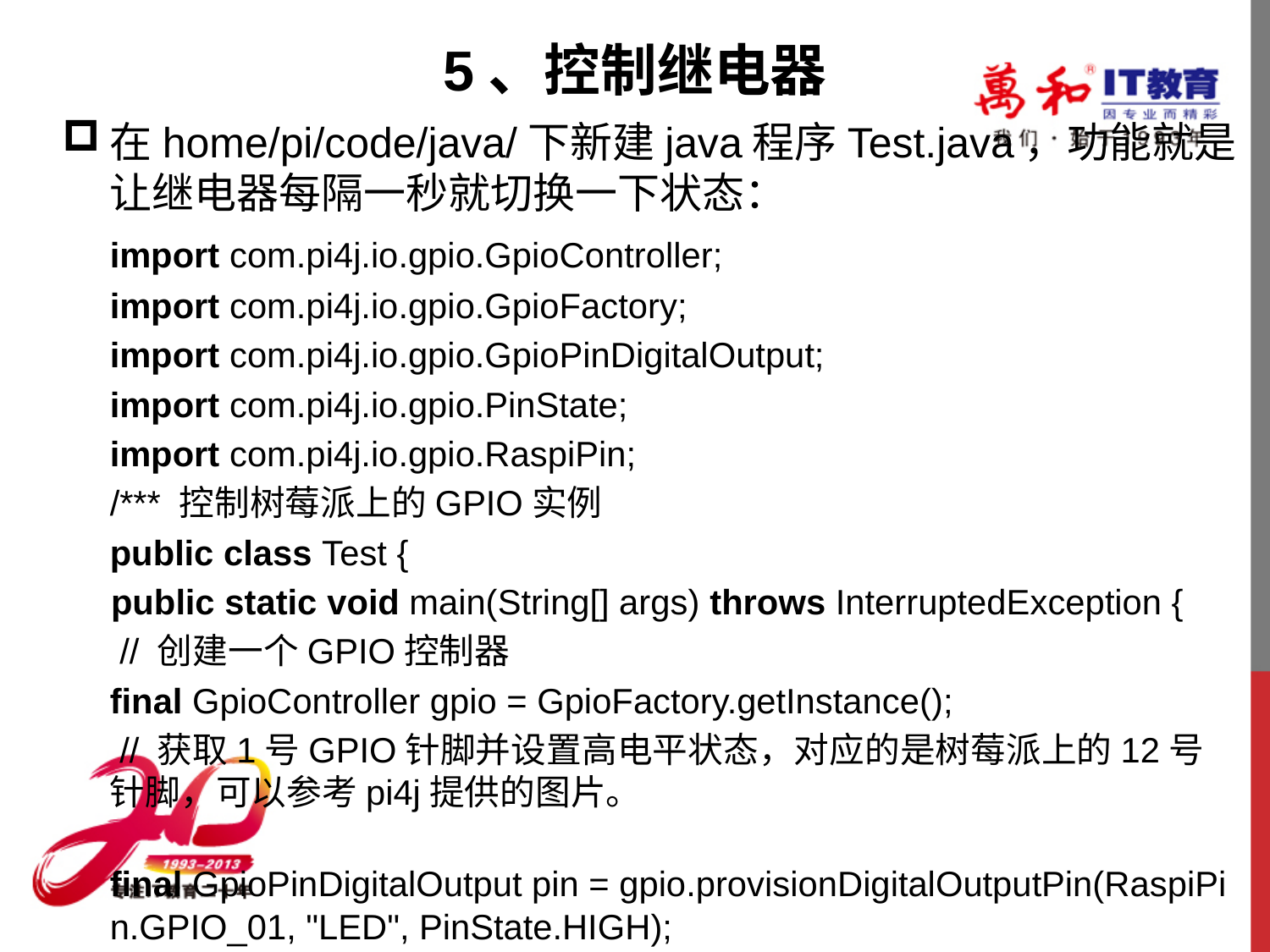

# 5、控制继电器
在home/pi/code/java/下新建java程序Test.java，功能就是让继电器每隔一秒就切换一下状态：
	import com.pi4j.io.gpio.GpioController;
	import com.pi4j.io.gpio.GpioFactory;
	import com.pi4j.io.gpio.GpioPinDigitalOutput;
	import com.pi4j.io.gpio.PinState;
	import com.pi4j.io.gpio.RaspiPin;
	/*** 控制树莓派上的GPIO实例
	public class Test {
     public static void main(String[] args) throws InterruptedException {
	 // 创建一个GPIO控制器
	final GpioController gpio = GpioFactory.getInstance();
	 // 获取1号GPIO针脚并设置高电平状态，对应的是树莓派上的12号针脚，可以参考pi4j提供的图片。
	final GpioPinDigitalOutput pin = gpio.provisionDigitalOutputPin(RaspiPin.GPIO_01, "LED", PinState.HIGH);